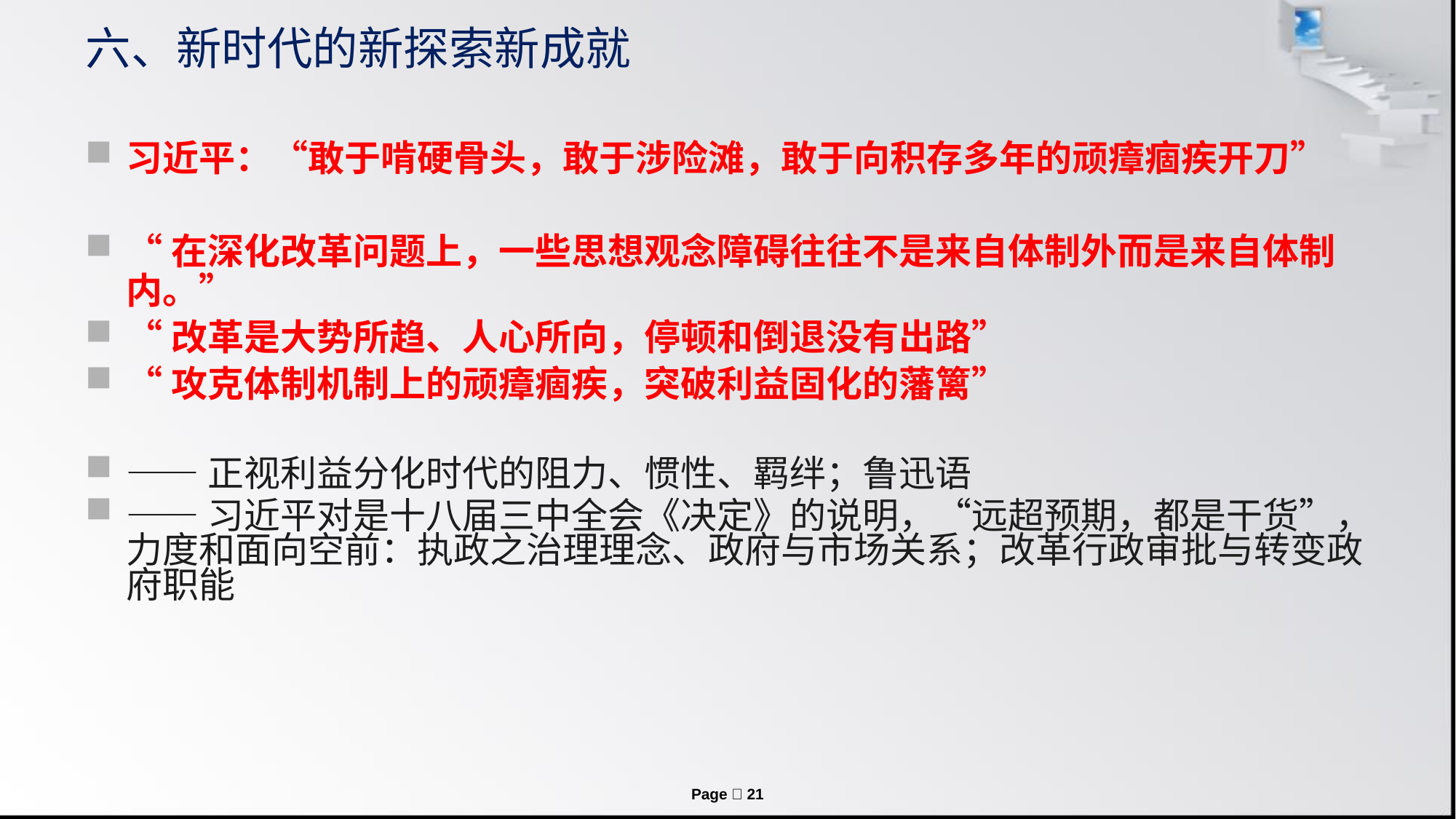

# 六、新时代的新探索新成就
习近平：“敢于啃硬骨头，敢于涉险滩，敢于向积存多年的顽瘴痼疾开刀”

“在深化改革问题上，一些思想观念障碍往往不是来自体制外而是来自体制内。”
“改革是大势所趋、人心所向，停顿和倒退没有出路”
“攻克体制机制上的顽瘴痼疾，突破利益固化的藩篱”

——正视利益分化时代的阻力、惯性、羁绊；鲁迅语
——习近平对是十八届三中全会《决定》的说明，“远超预期，都是干货”，力度和面向空前：执政之治理理念、政府与市场关系；改革行政审批与转变政府职能